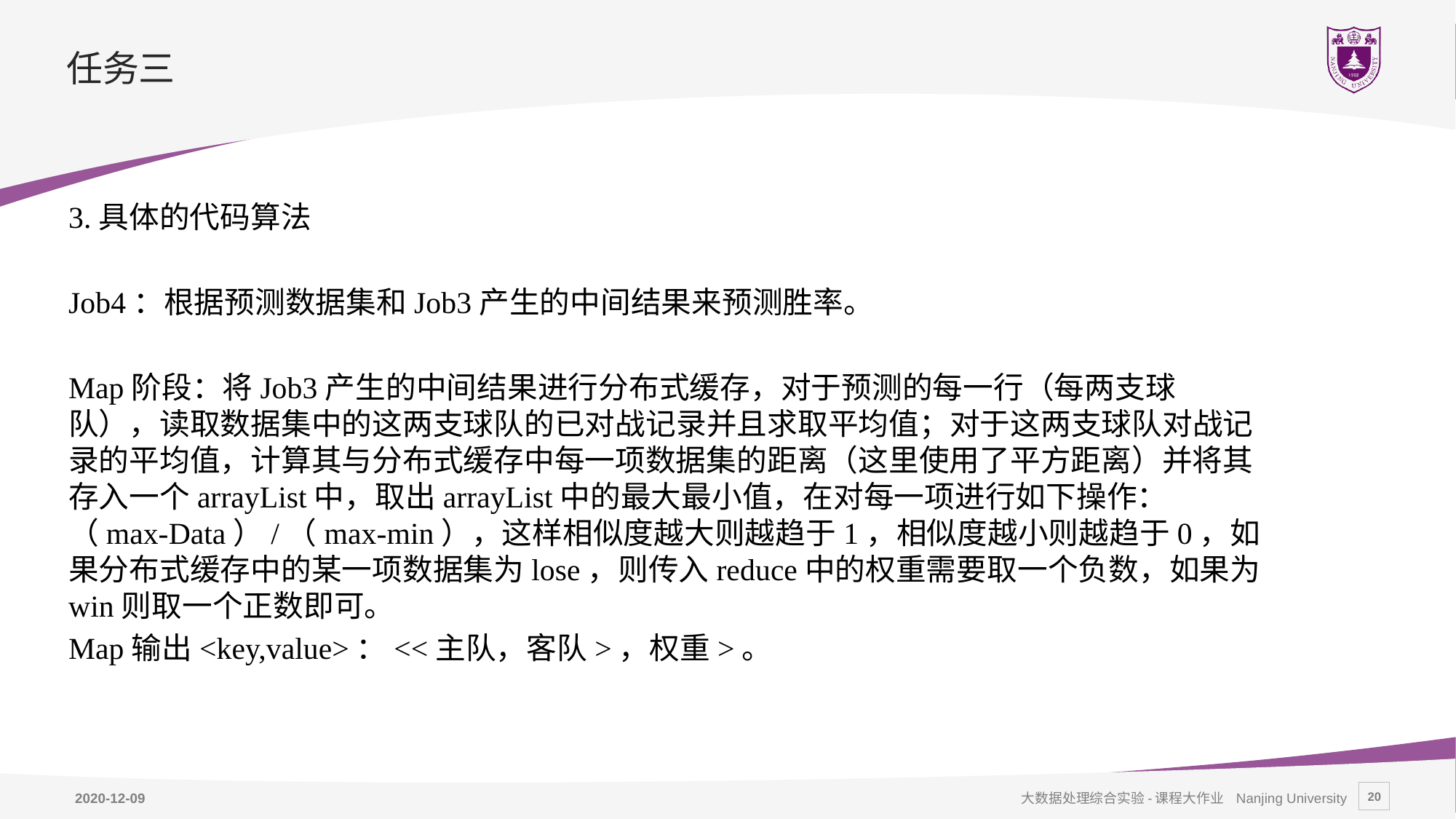

# 任务三
3.具体的代码算法

Job4：根据预测数据集和Job3产生的中间结果来预测胜率。

Map阶段：将Job3产生的中间结果进行分布式缓存，对于预测的每一行（每两支球队），读取数据集中的这两支球队的已对战记录并且求取平均值；对于这两支球队对战记录的平均值，计算其与分布式缓存中每一项数据集的距离（这里使用了平方距离）并将其存入一个arrayList中，取出arrayList中的最大最小值，在对每一项进行如下操作：（max-Data）/（max-min），这样相似度越大则越趋于1，相似度越小则越趋于0，如果分布式缓存中的某一项数据集为lose，则传入reduce中的权重需要取一个负数，如果为win则取一个正数即可。
Map输出<key,value>：<<主队，客队>，权重>。